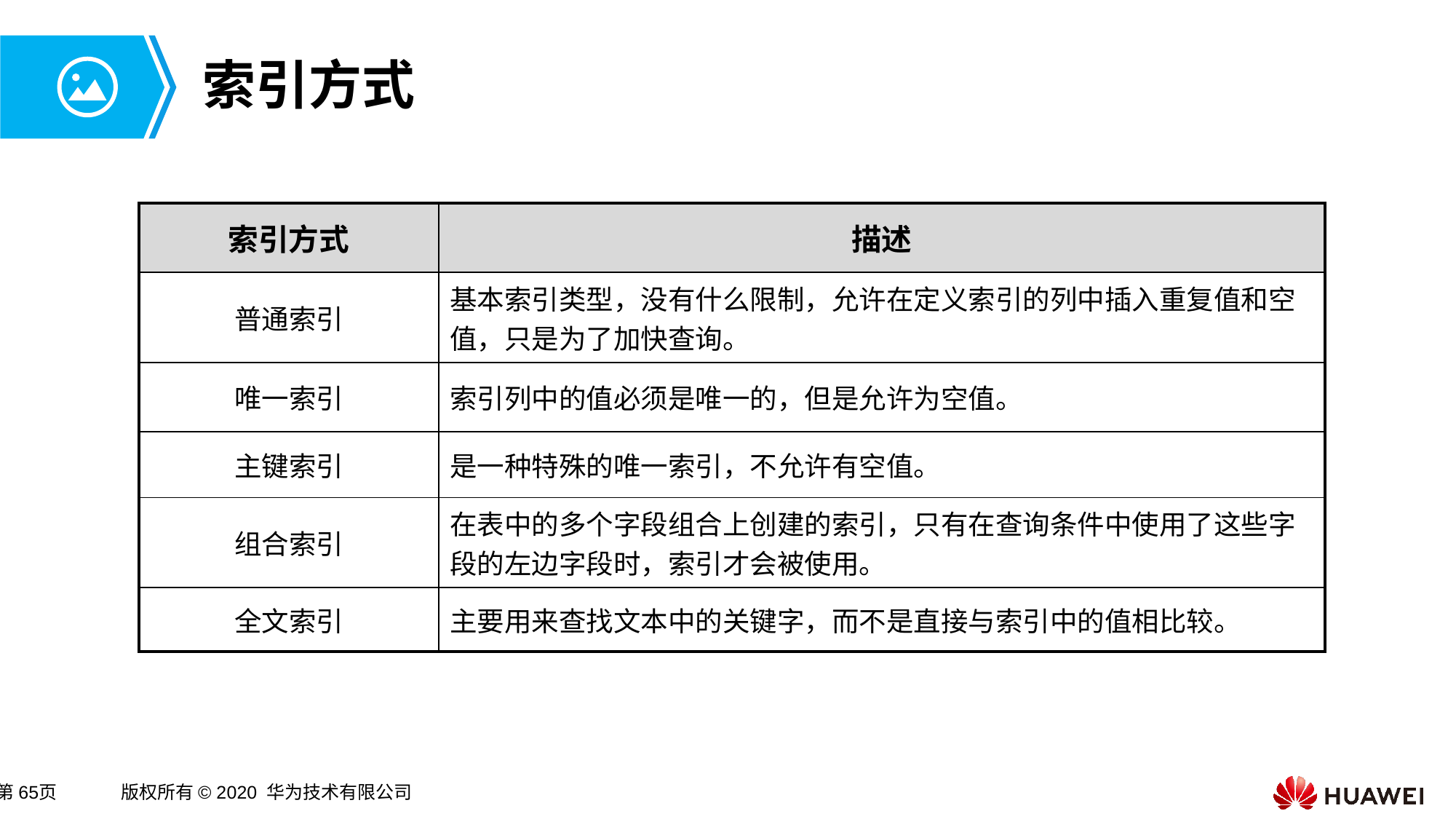

# 索引方式
| 索引方式 | 描述 |
| --- | --- |
| 普通索引 | 基本索引类型，没有什么限制，允许在定义索引的列中插入重复值和空值，只是为了加快查询。 |
| 唯一索引 | 索引列中的值必须是唯一的，但是允许为空值。 |
| 主键索引 | 是一种特殊的唯一索引，不允许有空值。 |
| 组合索引 | 在表中的多个字段组合上创建的索引，只有在查询条件中使用了这些字段的左边字段时，索引才会被使用。 |
| 全文索引 | 主要用来查找文本中的关键字，而不是直接与索引中的值相比较。 |